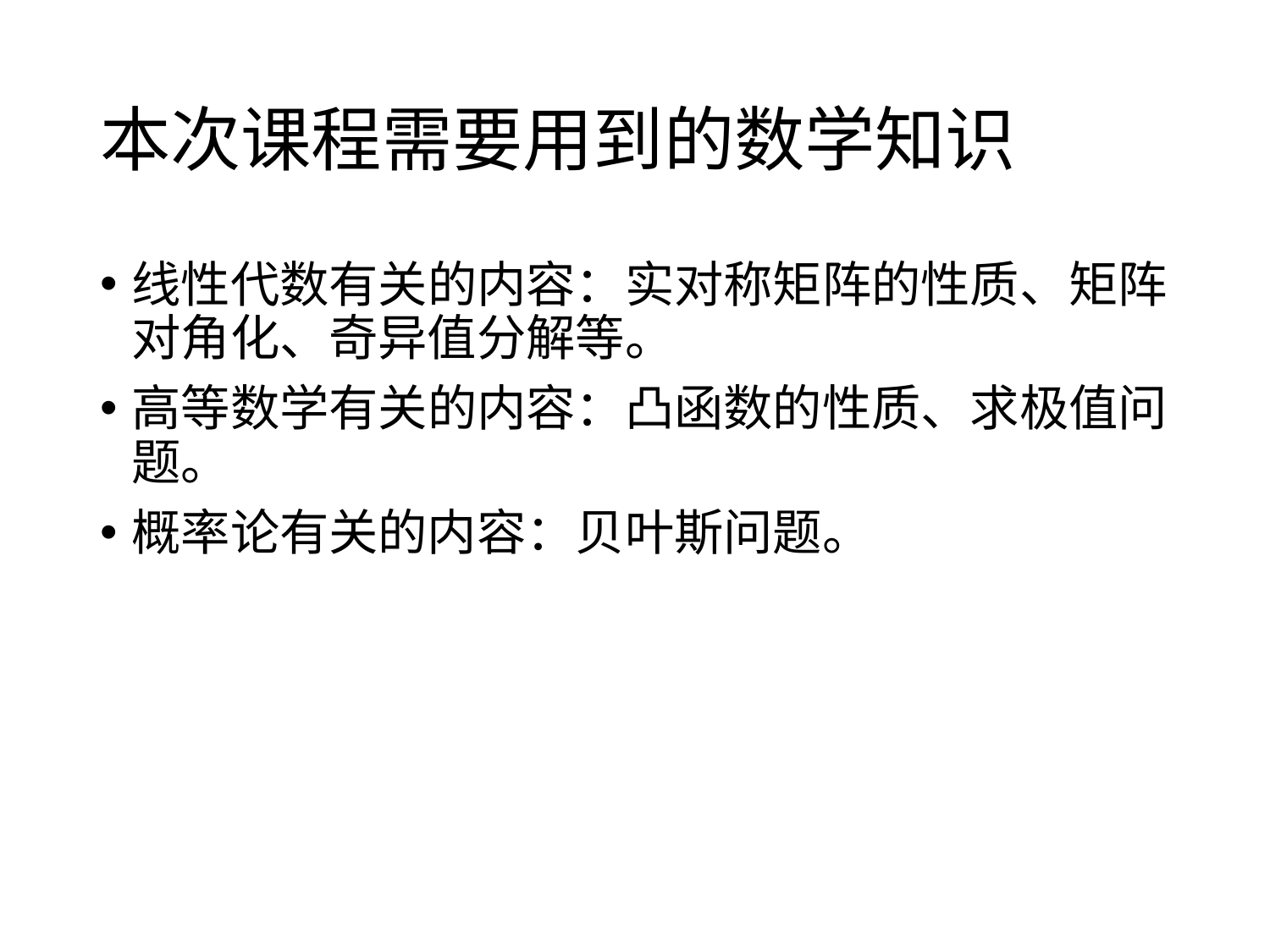

# 本次课程需要用到的数学知识
线性代数有关的内容：实对称矩阵的性质、矩阵对角化、奇异值分解等。
高等数学有关的内容：凸函数的性质、求极值问题。
概率论有关的内容：贝叶斯问题。